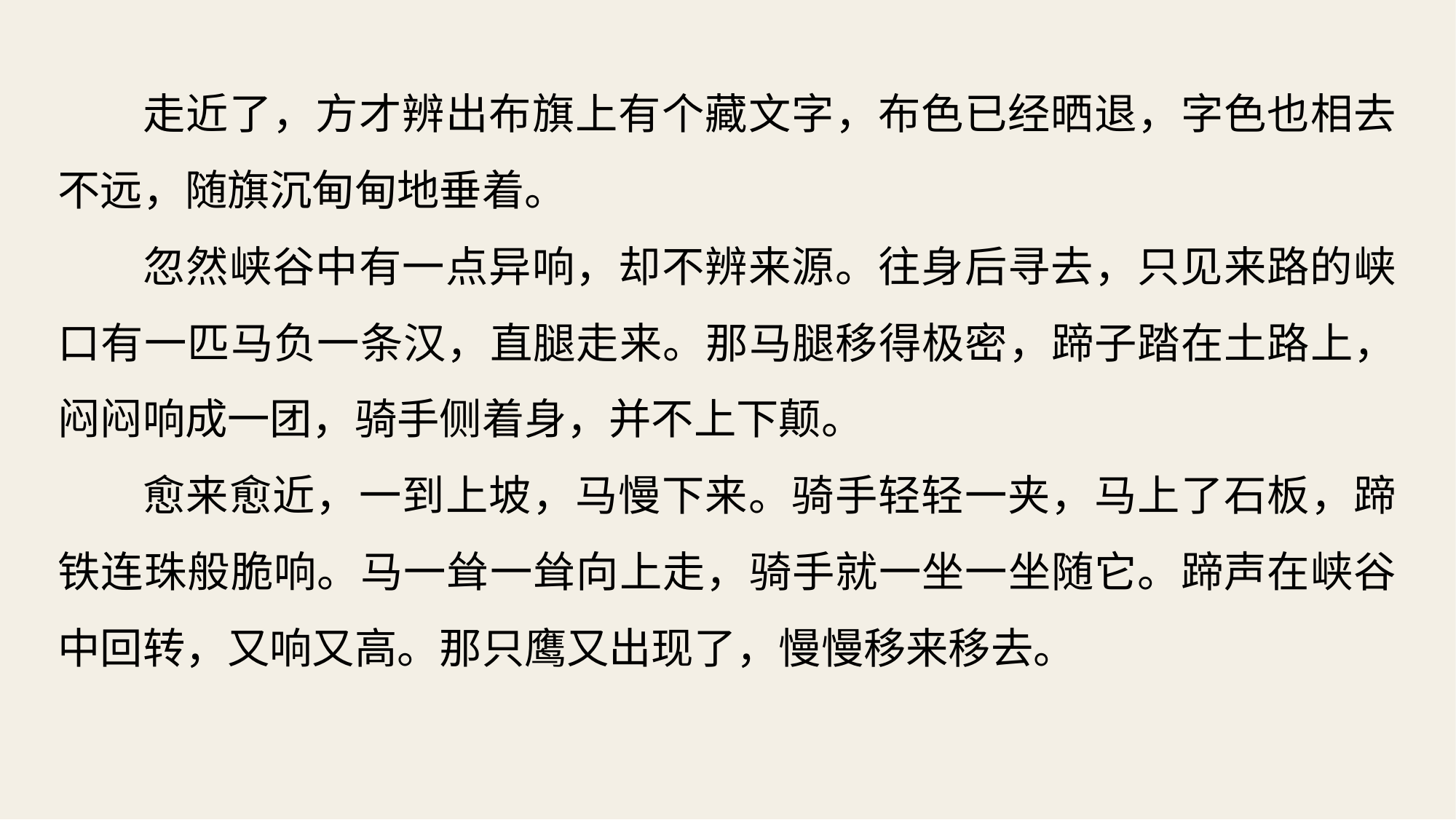

走近了，方才辨出布旗上有个藏文字，布色已经晒退，字色也相去不远，随旗沉甸甸地垂着。
忽然峡谷中有一点异响，却不辨来源。往身后寻去，只见来路的峡口有一匹马负一条汉，直腿走来。那马腿移得极密，蹄子踏在土路上，闷闷响成一团，骑手侧着身，并不上下颠。
愈来愈近，一到上坡，马慢下来。骑手轻轻一夹，马上了石板，蹄铁连珠般脆响。马一耸一耸向上走，骑手就一坐一坐随它。蹄声在峡谷中回转，又响又高。那只鹰又出现了，慢慢移来移去。